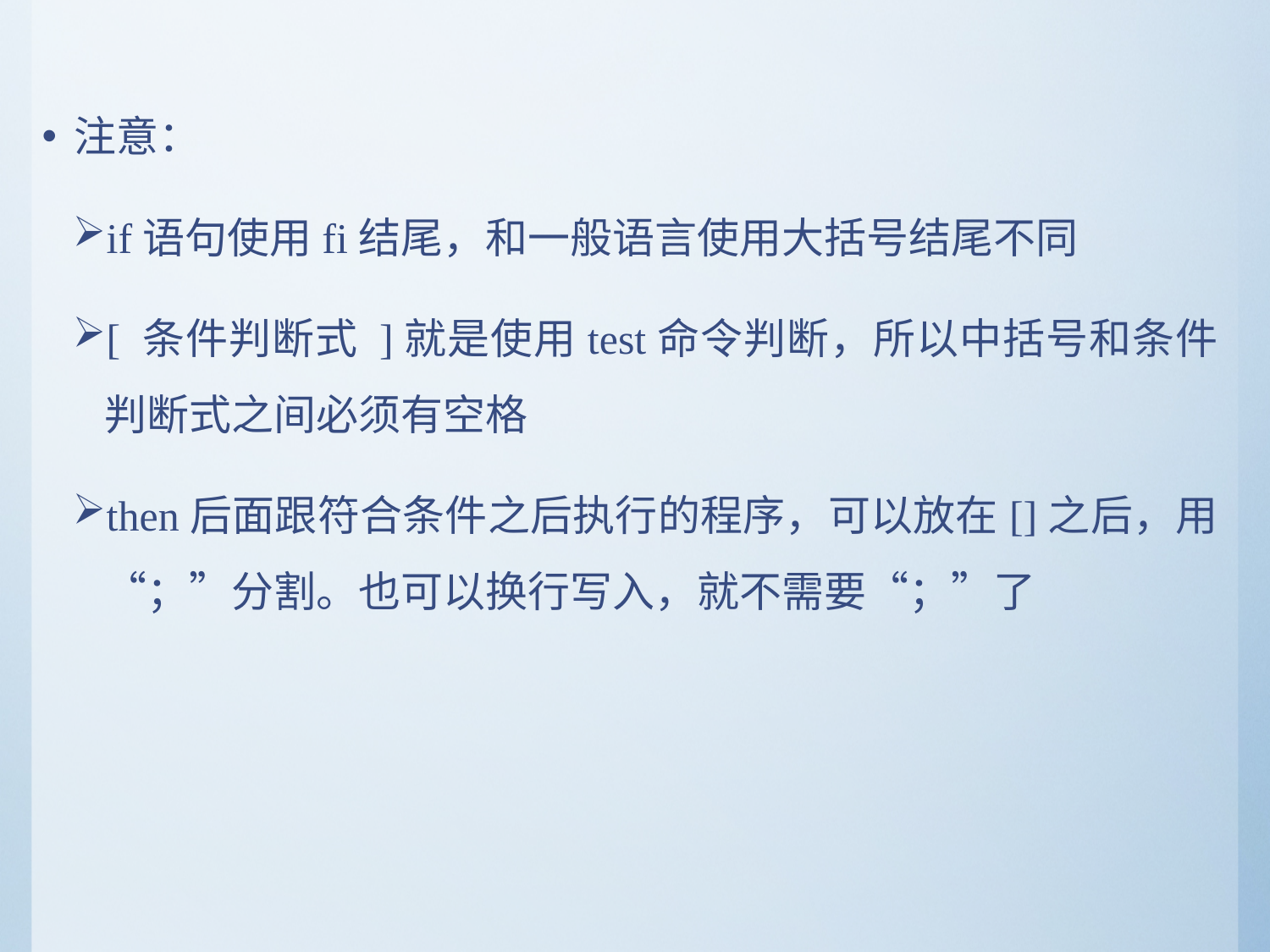

注意：
if语句使用fi结尾，和一般语言使用大括号结尾不同
[ 条件判断式 ]就是使用test命令判断，所以中括号和条件判断式之间必须有空格
then后面跟符合条件之后执行的程序，可以放在[]之后，用“；”分割。也可以换行写入，就不需要“；”了